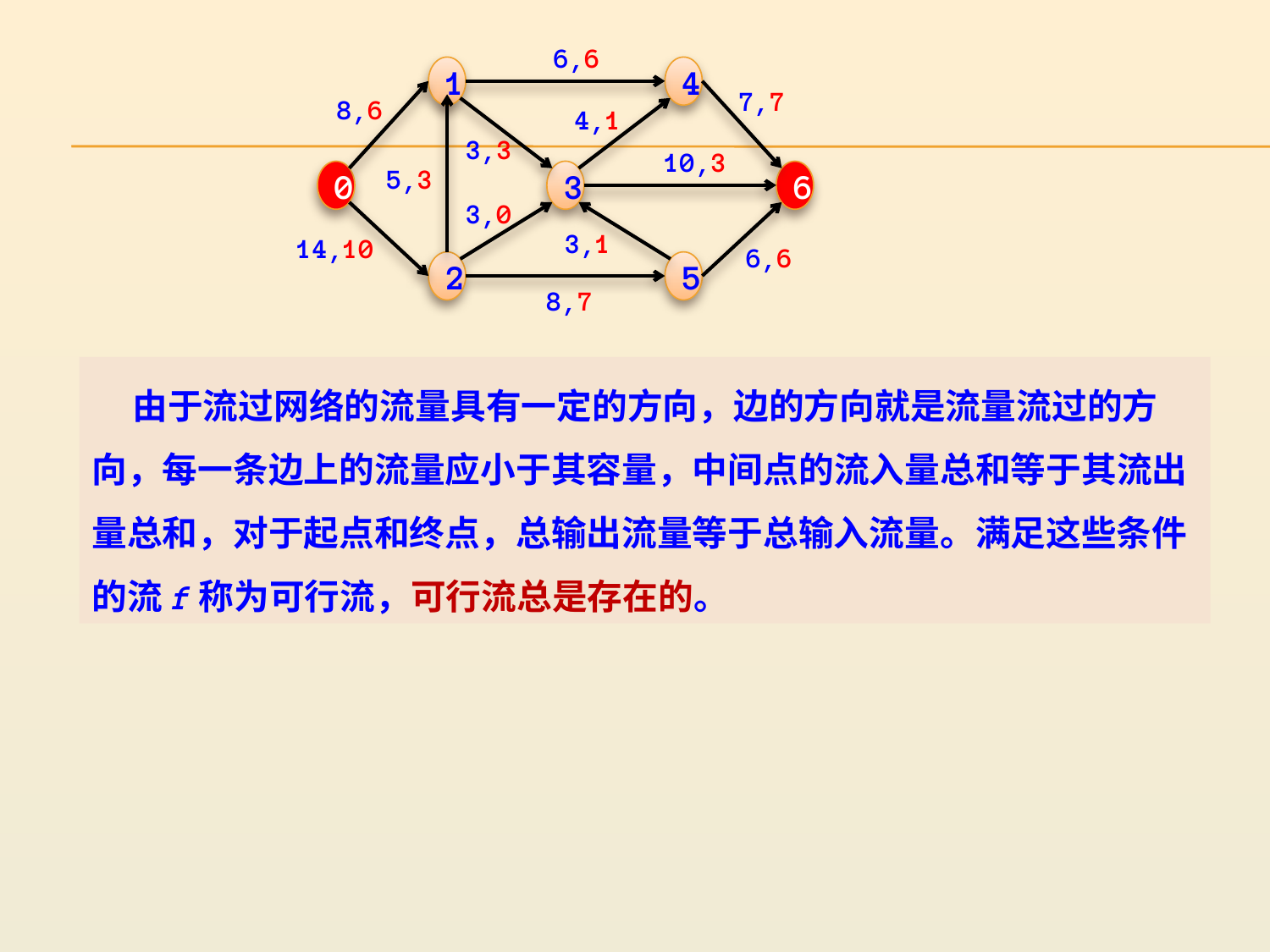

6,6
1
4
7,7
8,6
4,1
3,3
10,3
0
5,3
3
6
3,0
3,1
14,10
6,6
2
5
8,7
    由于流过网络的流量具有一定的方向，边的方向就是流量流过的方向，每一条边上的流量应小于其容量，中间点的流入量总和等于其流出量总和，对于起点和终点，总输出流量等于总输入流量。满足这些条件的流f称为可行流，可行流总是存在的。